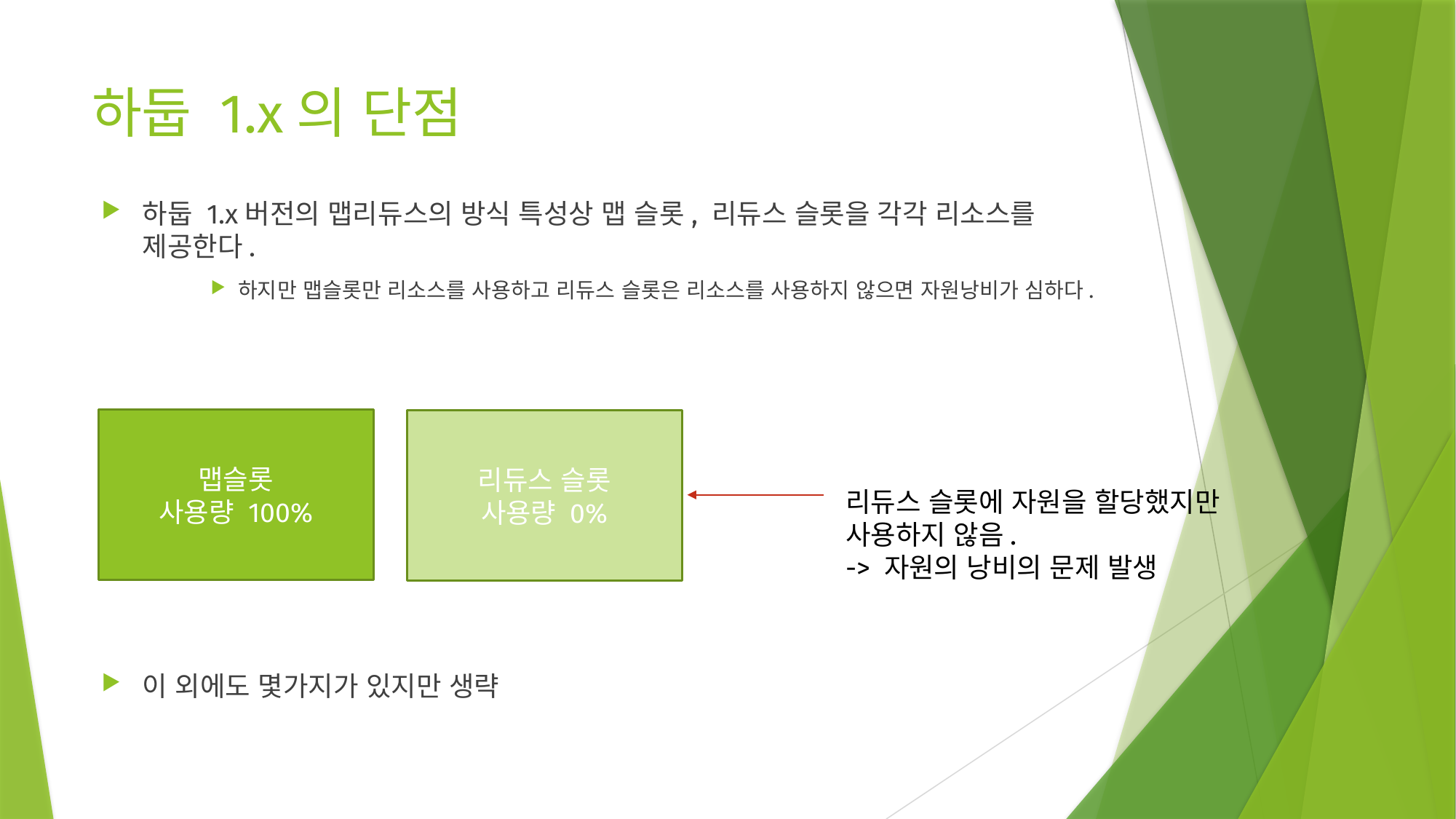

# 하둡 1.x의 단점
하둡 1.x버전의 맵리듀스의 방식 특성상 맵 슬롯, 리듀스 슬롯을 각각 리소스를 제공한다.
하지만 맵슬롯만 리소스를 사용하고 리듀스 슬롯은 리소스를 사용하지 않으면 자원낭비가 심하다.

이 외에도 몇가지가 있지만 생략

맵슬롯
사용량 100%
리듀스 슬롯
사용량 0%
리듀스 슬롯에 자원을 할당했지만 사용하지 않음.
-> 자원의 낭비의 문제 발생